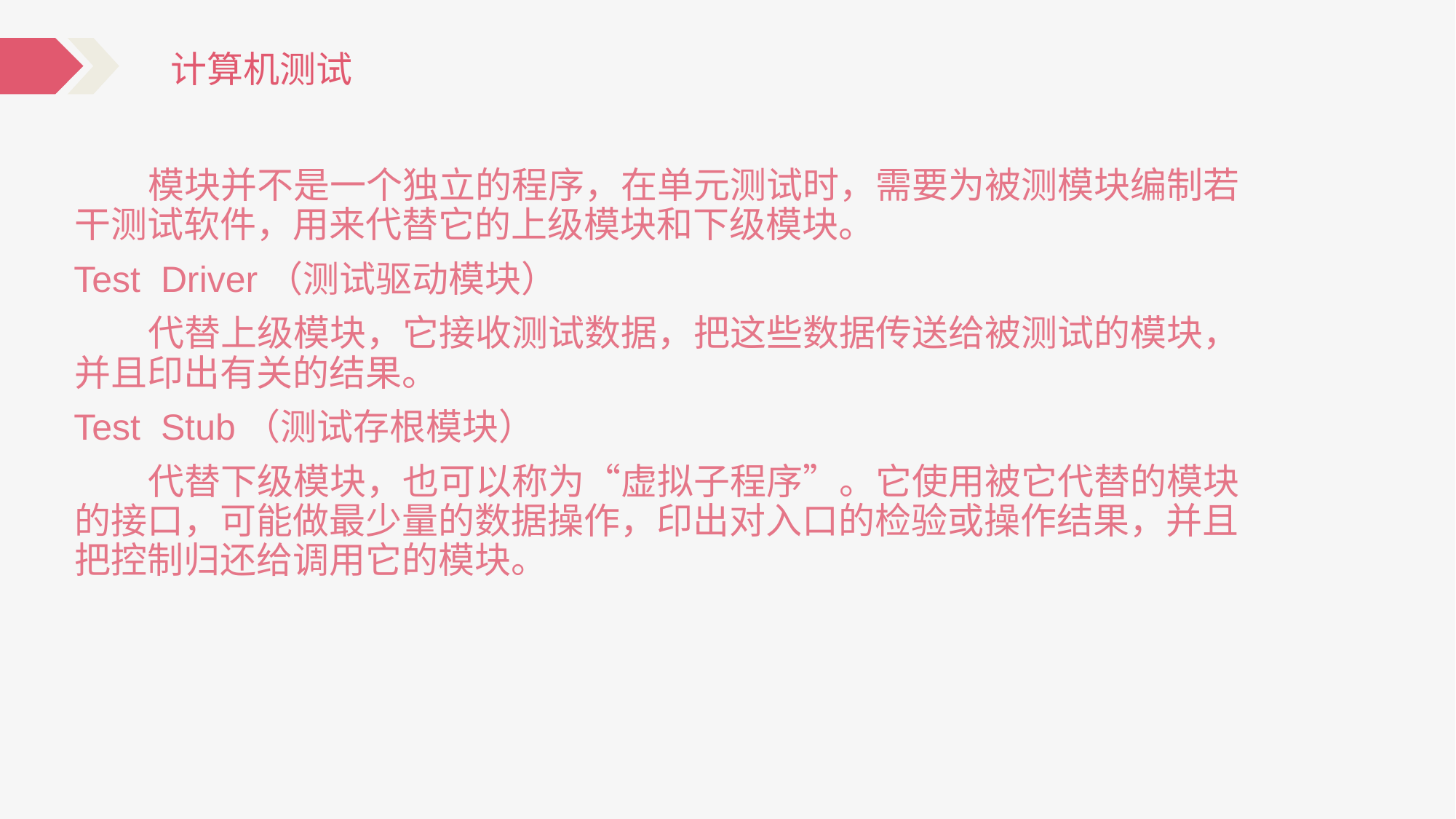

计算机测试

        模块并不是一个独立的程序，在单元测试时，需要为被测模块编制若干测试软件，用来代替它的上级模块和下级模块。
Test  Driver（测试驱动模块）
        代替上级模块，它接收测试数据，把这些数据传送给被测试的模块，并且印出有关的结果。
Test  Stub（测试存根模块）
        代替下级模块，也可以称为“虚拟子程序”。它使用被它代替的模块的接口，可能做最少量的数据操作，印出对入口的检验或操作结果，并且把控制归还给调用它的模块。